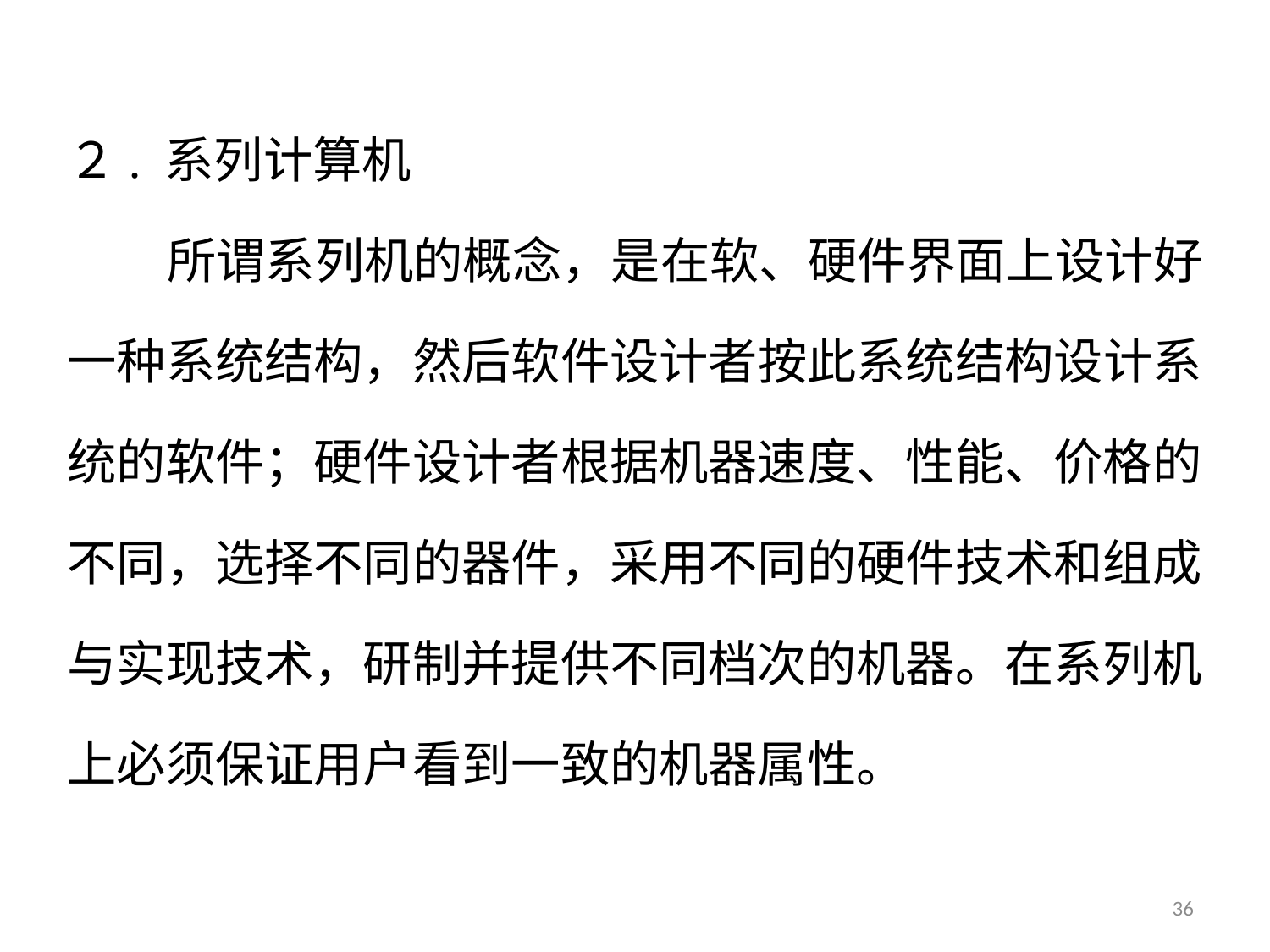

２. 系列计算机
        所谓系列机的概念，是在软、硬件界面上设计好一种系统结构，然后软件设计者按此系统结构设计系统的软件；硬件设计者根据机器速度、性能、价格的不同，选择不同的器件，采用不同的硬件技术和组成与实现技术，研制并提供不同档次的机器。在系列机上必须保证用户看到一致的机器属性。
36